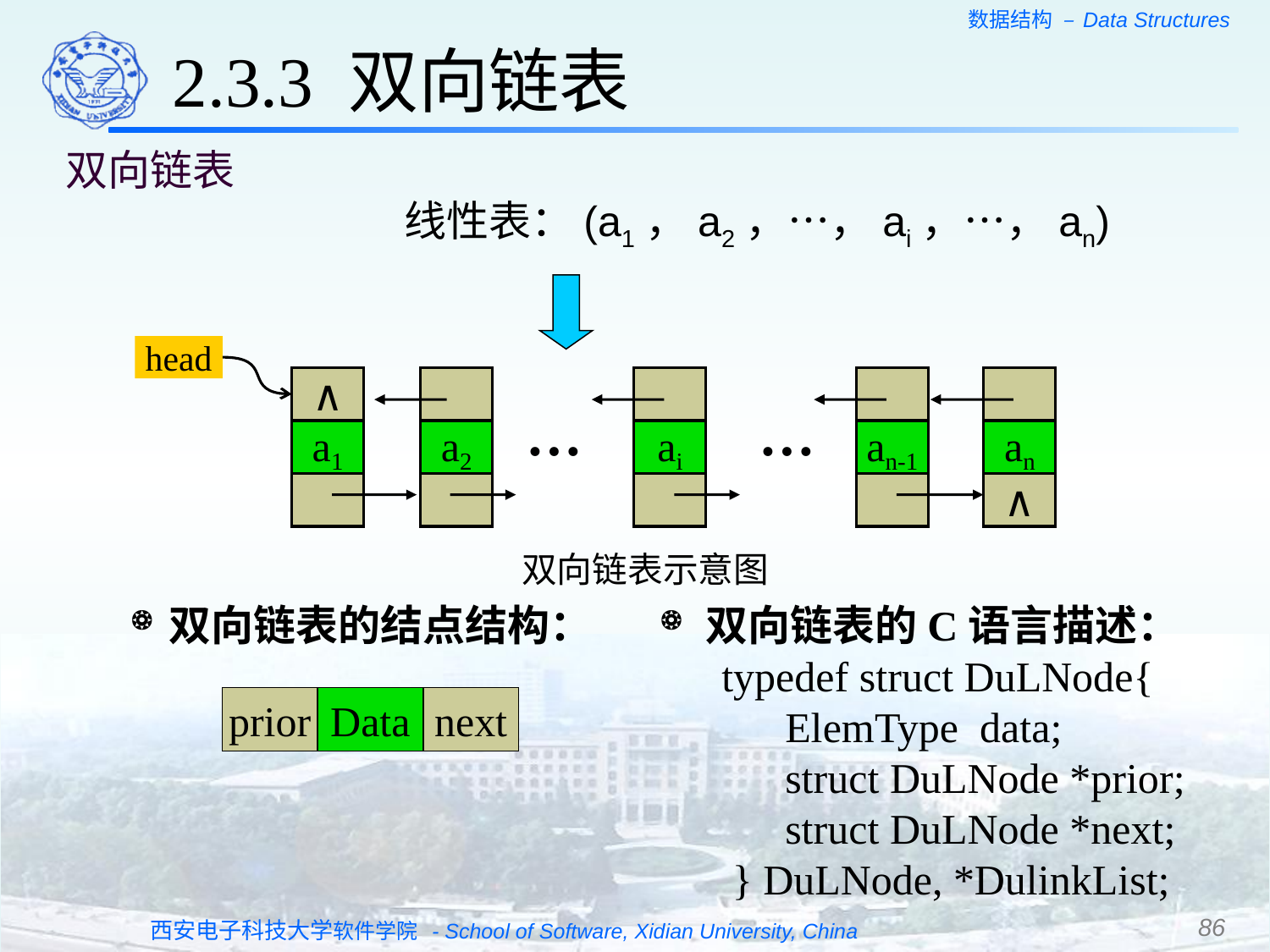

2.3.3 双向链表
双向链表
		　　线性表：(a1，a2，…，ai，…，an)

head
∧

…

…

a1
a2
ai
an-1
an

∧

双向链表示意图
双向链表的结点结构：
双向链表的C语言描述：
typedef struct DuLNode{
      ElemType  data;
      struct DuLNode *prior;
      struct DuLNode *next;
 } DuLNode, *DulinkList;
prior
Data
next
86